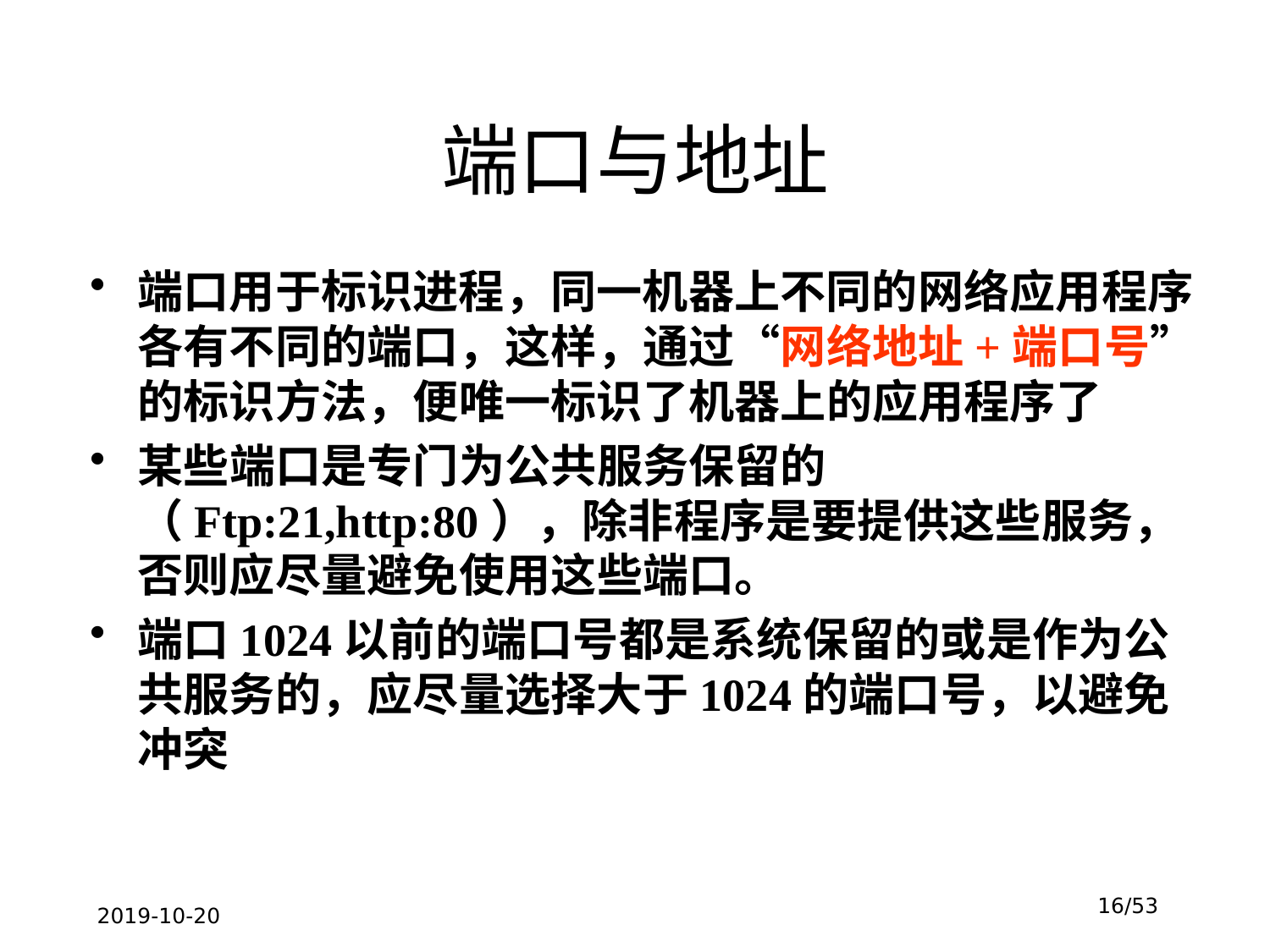

端口与地址
端口用于标识进程，同一机器上不同的网络应用程序各有不同的端口，这样，通过“网络地址+端口号”的标识方法，便唯一标识了机器上的应用程序了
某些端口是专门为公共服务保留的（Ftp:21,http:80），除非程序是要提供这些服务，否则应尽量避免使用这些端口。
端口1024以前的端口号都是系统保留的或是作为公共服务的，应尽量选择大于1024的端口号，以避免冲突
16/53
2019-10-20